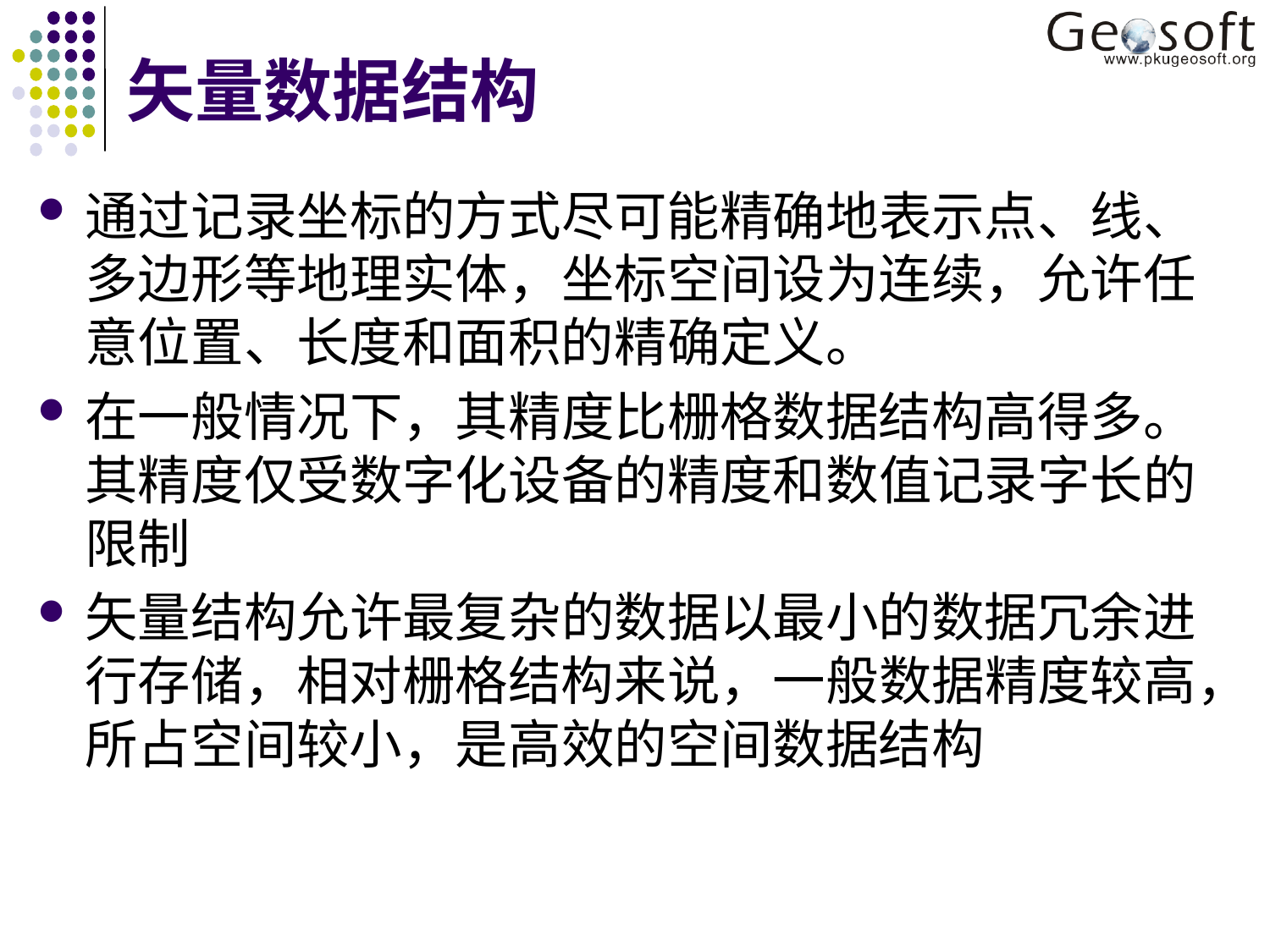

# 矢量数据结构
通过记录坐标的方式尽可能精确地表示点、线、多边形等地理实体，坐标空间设为连续，允许任意位置、长度和面积的精确定义。
在一般情况下，其精度比栅格数据结构高得多。其精度仅受数字化设备的精度和数值记录字长的限制
矢量结构允许最复杂的数据以最小的数据冗余进行存储，相对栅格结构来说，一般数据精度较高，所占空间较小，是高效的空间数据结构